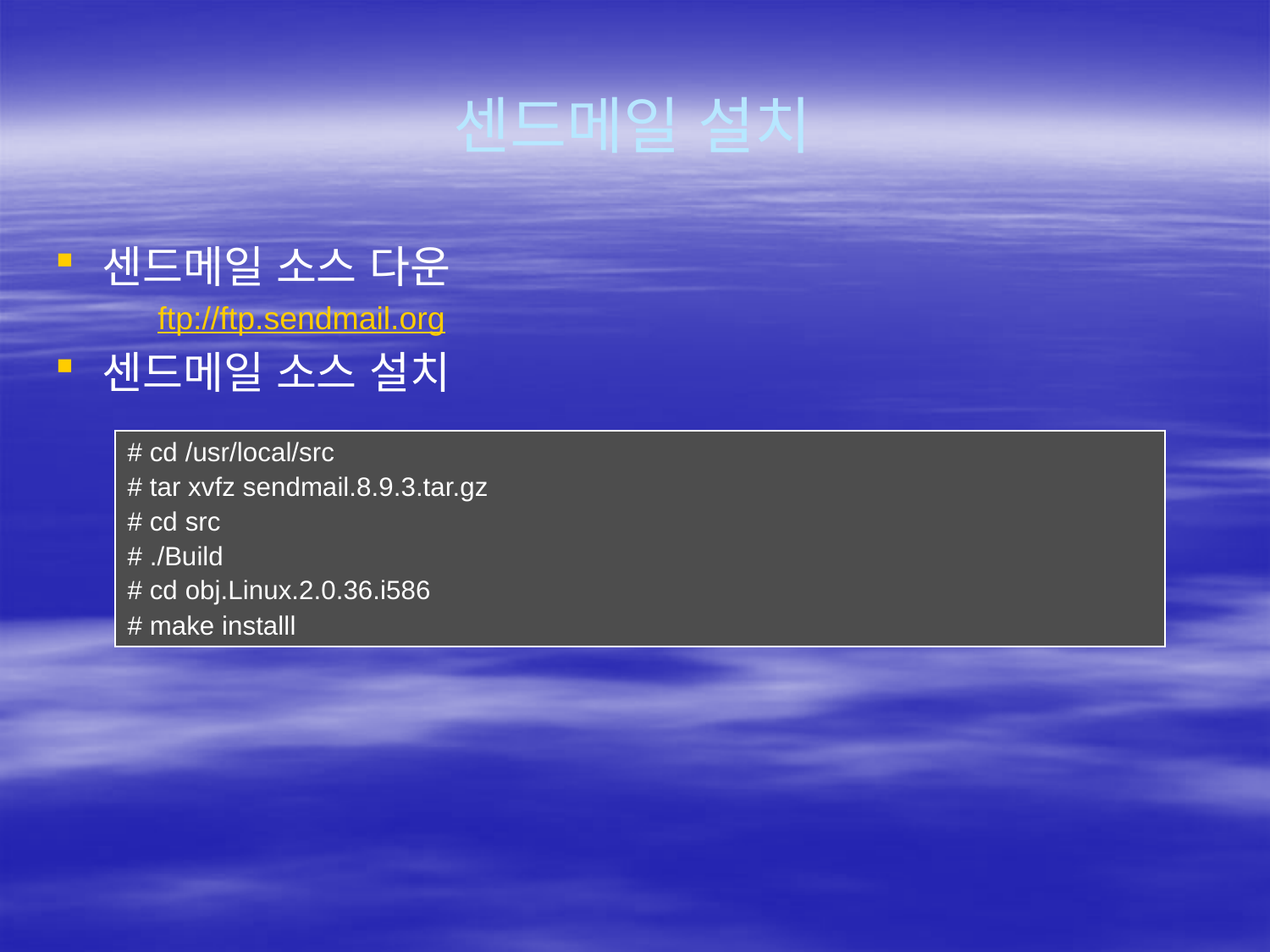

# 센드메일 설치
센드메일 소스 다운
	ftp://ftp.sendmail.org
센드메일 소스 설치

| # cd /usr/local/src # tar xvfz sendmail.8.9.3.tar.gz # cd src # ./Build # cd obj.Linux.2.0.36.i586 # make installl |
| --- |